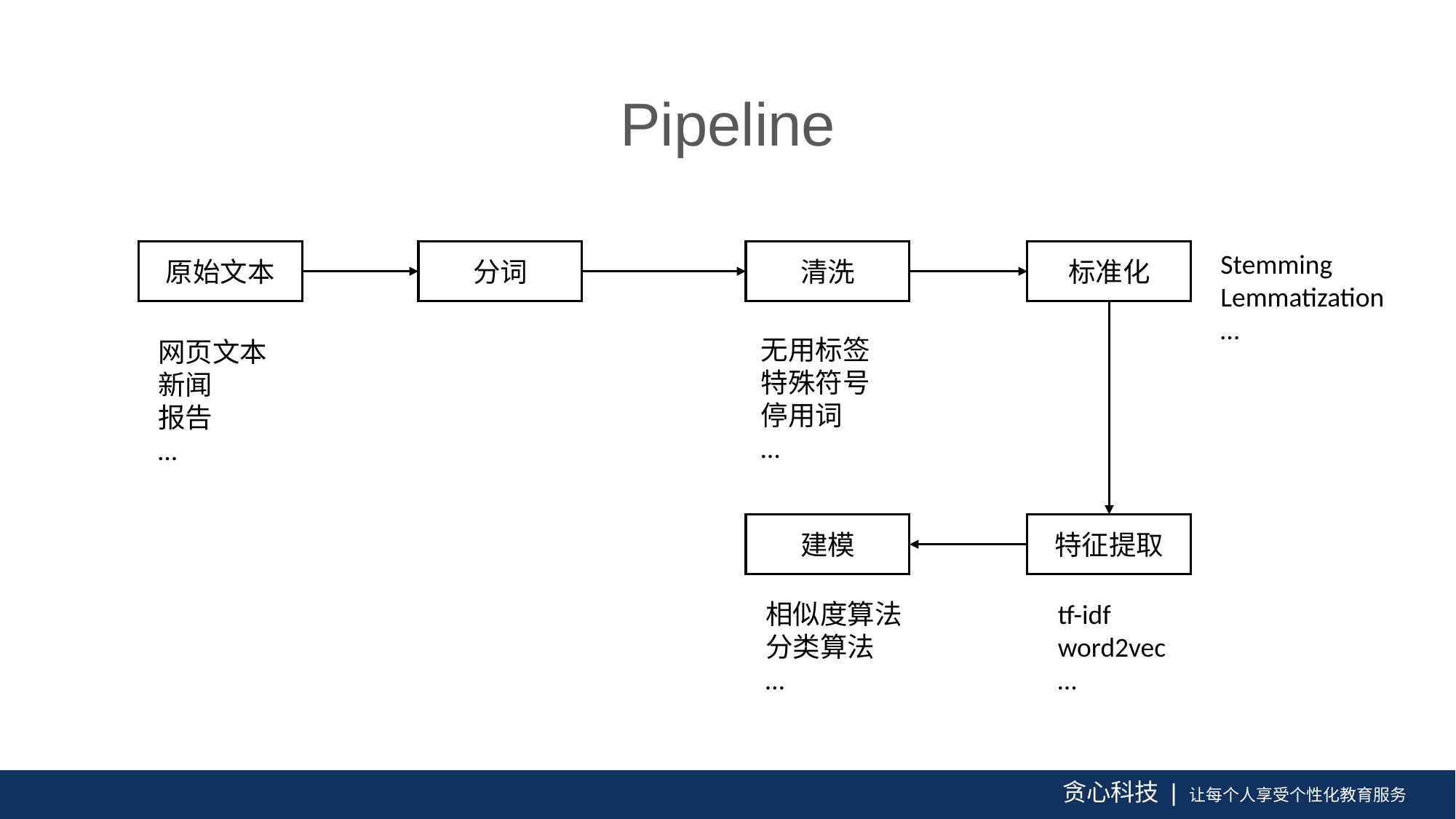

Pipeline
Stemming
Lemmatization …
原始文本
分词
清洗
标准化
无用标签
特殊符号
停用词
…
网页文本
新闻
报告
…
建模
特征提取
相似度算法
分类算法
…
tf-idf
word2vec
…